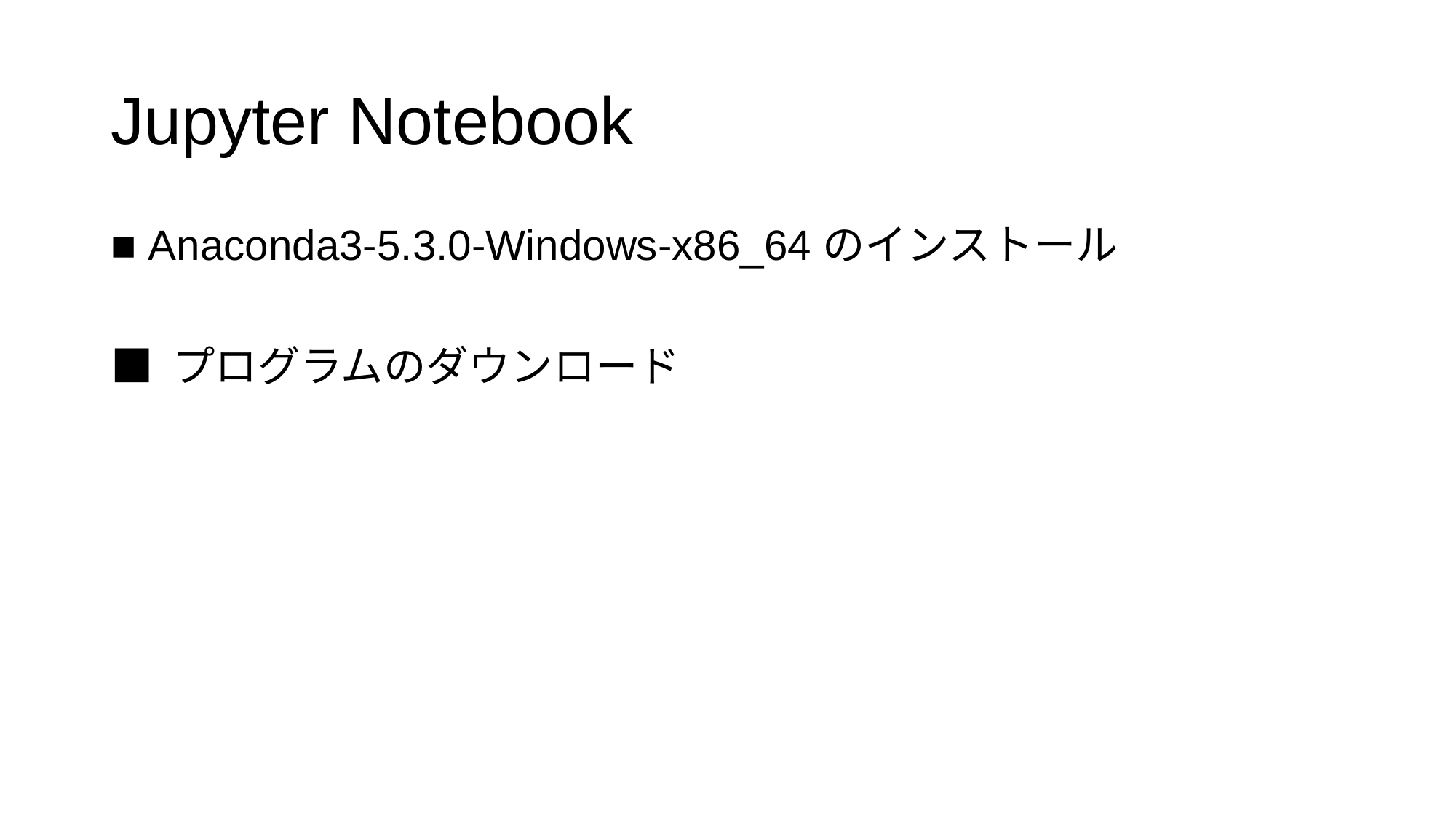

# Jupyter Notebook
■ Anaconda3-5.3.0-Windows-x86_64のインストール

■ プログラムのダウンロード